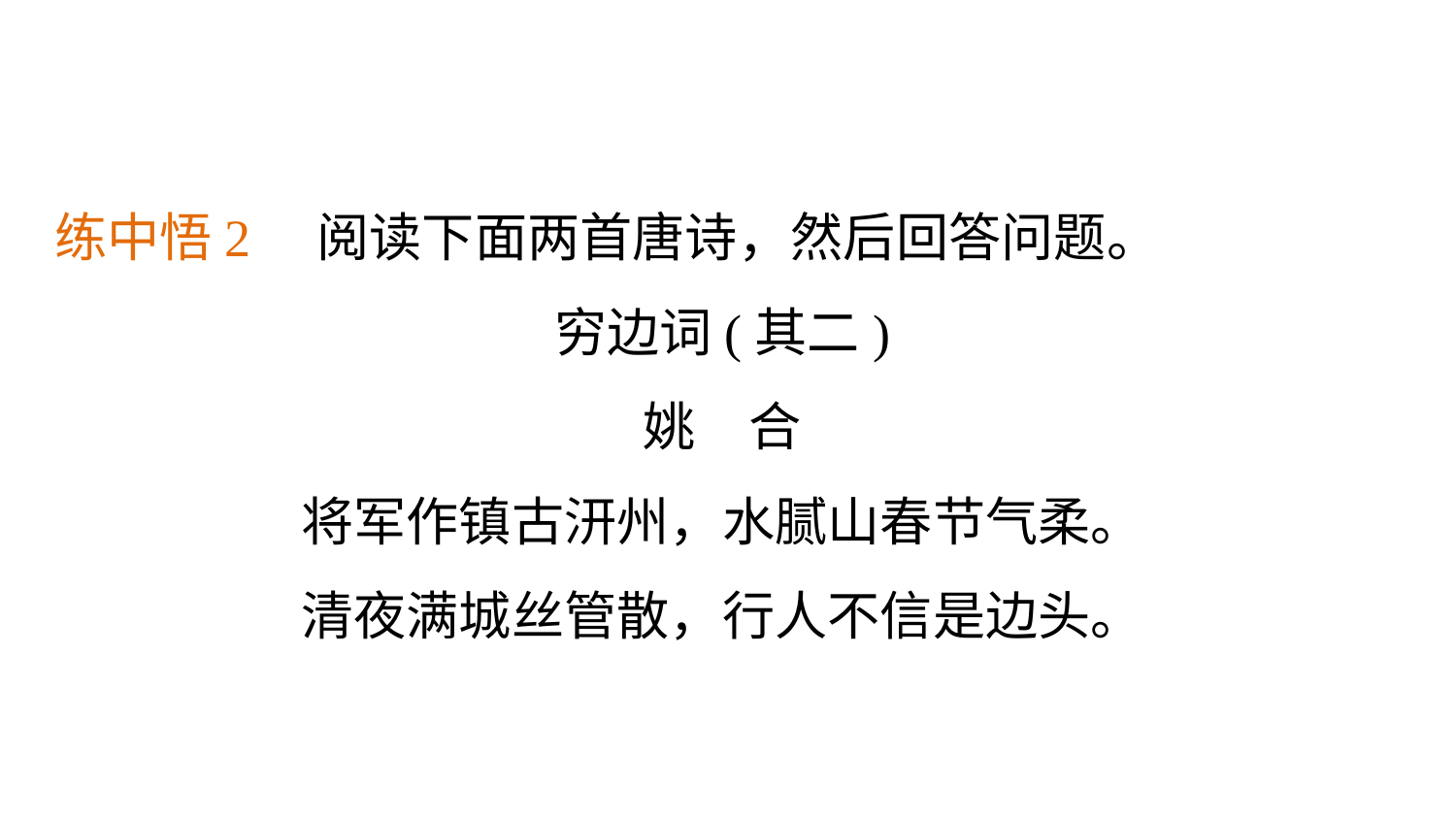

练中悟2　阅读下面两首唐诗，然后回答问题。
穷边词(其二)
姚　合
将军作镇古汧州，水腻山春节气柔。
清夜满城丝管散，行人不信是边头。